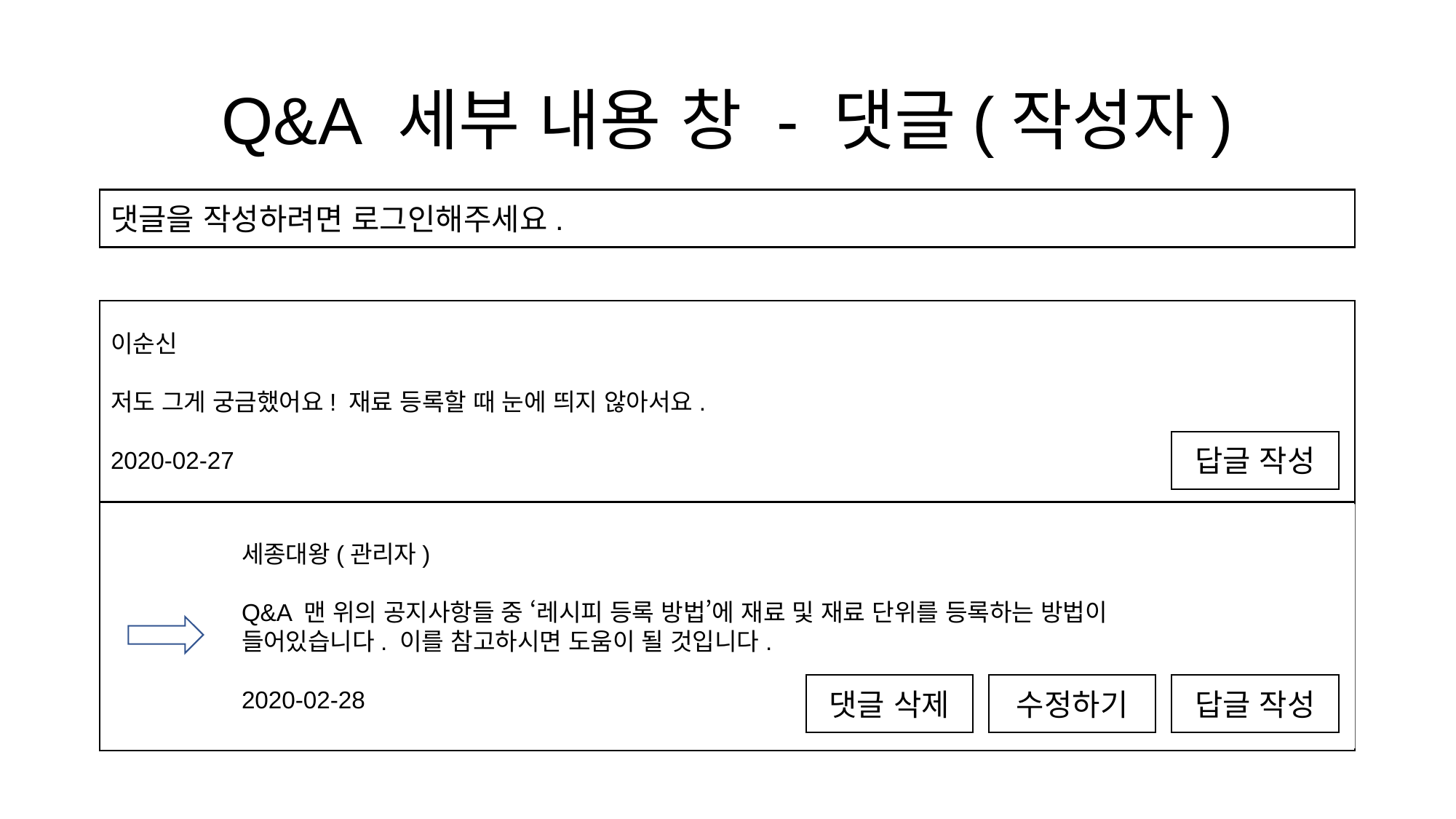

# Q&A 세부 내용 창 - 댓글(작성자)
댓글을 작성하려면 로그인해주세요.
이순신

저도 그게 궁금했어요! 재료 등록할 때 눈에 띄지 않아서요.

2020-02-27
답글 작성

세종대왕(관리자)

Q&A 맨 위의 공지사항들 중 ‘레시피 등록 방법’에 재료 및 재료 단위를 등록하는 방법이
들어있습니다. 이를 참고하시면 도움이 될 것입니다.

2020-02-28

댓글 삭제
수정하기
답글 작성